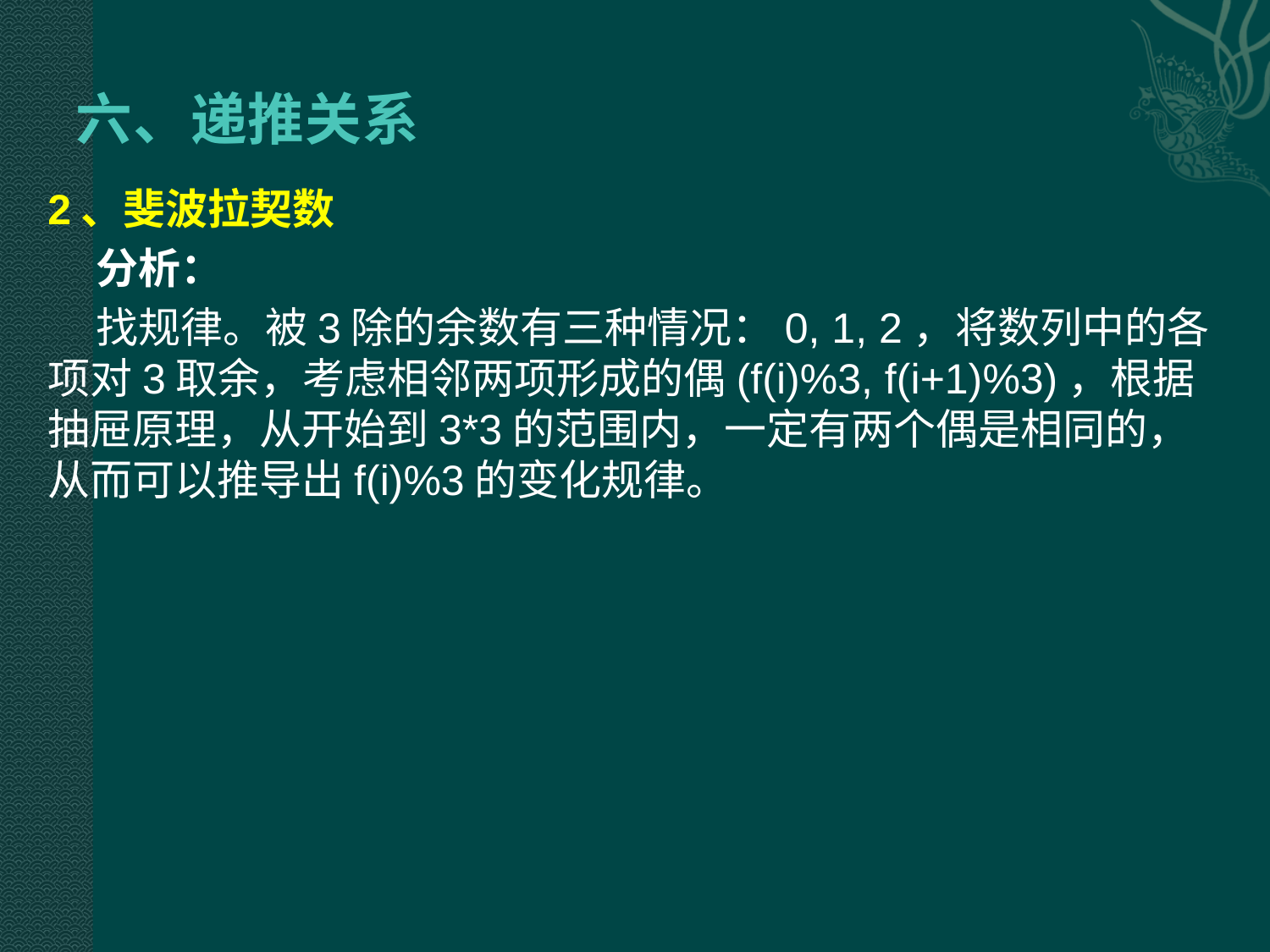

# 六、递推关系
2、斐波拉契数
    分析：
    找规律。被3除的余数有三种情况：0, 1, 2，将数列中的各项对3取余，考虑相邻两项形成的偶(f(i)%3, f(i+1)%3)，根据抽屉原理，从开始到3*3的范围内，一定有两个偶是相同的，从而可以推导出f(i)%3的变化规律。